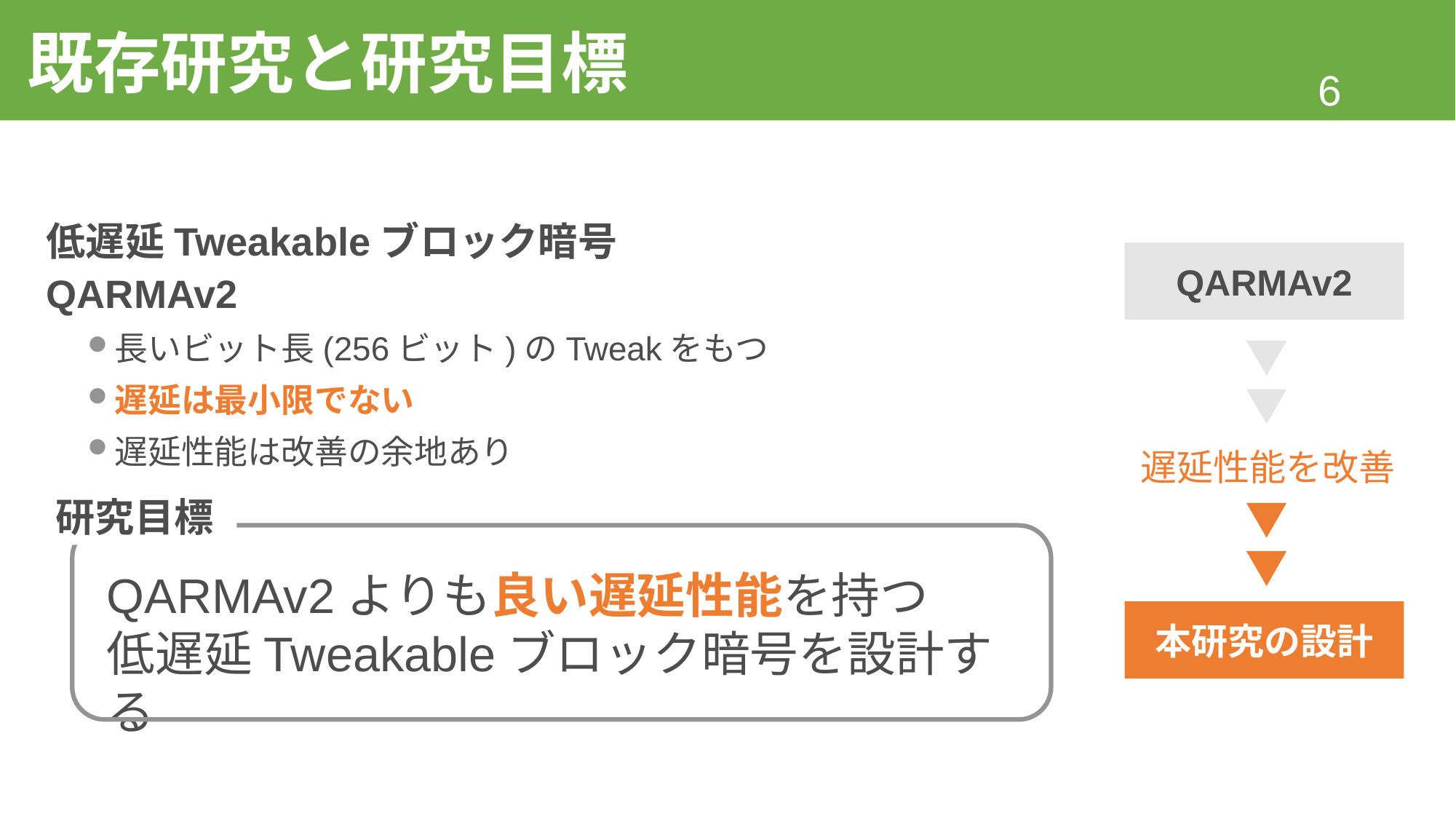

# 既存研究と研究目標
低遅延Tweakableブロック暗号 QARMAv2
長いビット長(256ビット)のTweakをもつ
遅延は最小限でない
遅延性能は改善の余地あり

QARMAv2

遅延性能を改善
研究目標

QARMAv2よりも良い遅延性能を持つ
低遅延Tweakableブロック暗号を設計する
本研究の設計